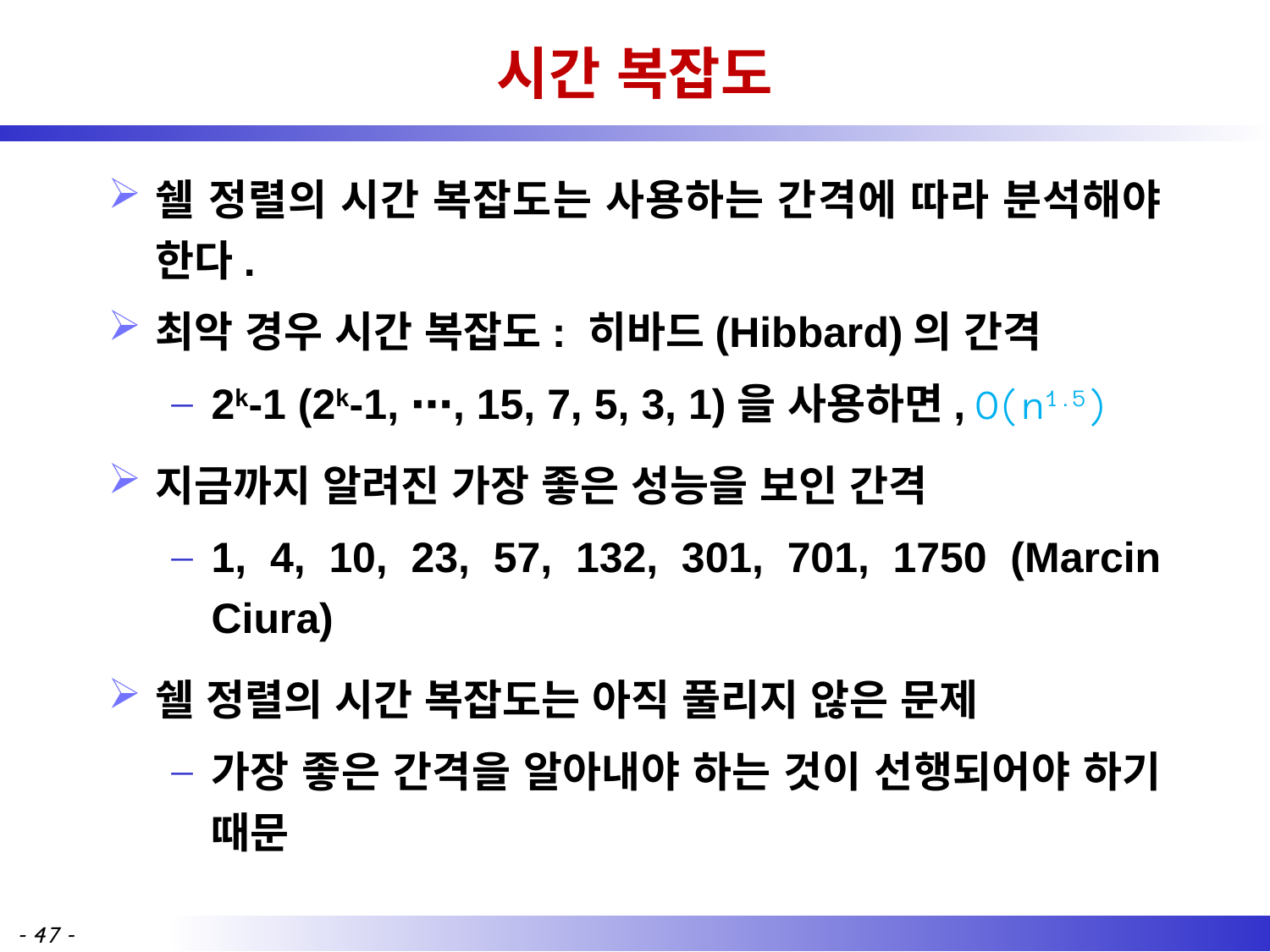

# 시간 복잡도
쉘 정렬의 시간 복잡도는 사용하는 간격에 따라 분석해야 한다.
최악 경우 시간 복잡도: 히바드(Hibbard)의 간격
2k-1 (2k-1, ⋯, 15, 7, 5, 3, 1)을 사용하면, O(n1.5)
지금까지 알려진 가장 좋은 성능을 보인 간격
1, 4, 10, 23, 57, 132, 301, 701, 1750 (Marcin Ciura)
쉘 정렬의 시간 복잡도는 아직 풀리지 않은 문제
가장 좋은 간격을 알아내야 하는 것이 선행되어야 하기 때문
- 47 -